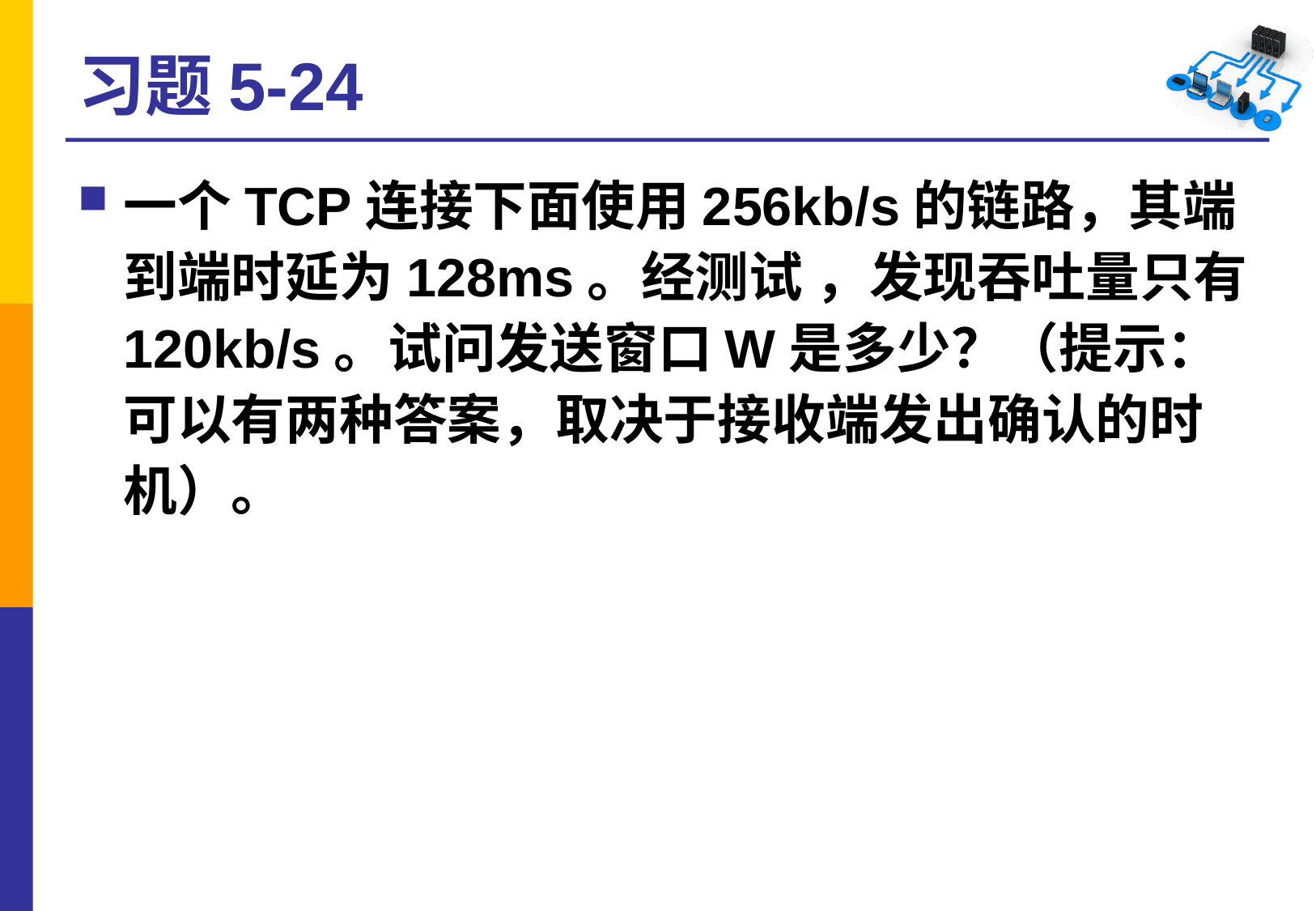

# 习题5-24
一个TCP连接下面使用256kb/s的链路，其端到端时延为128ms。经测试 ，发现吞吐量只有120kb/s。试问发送窗口W是多少？（提示：可以有两种答案，取决于接收端发出确认的时机）。